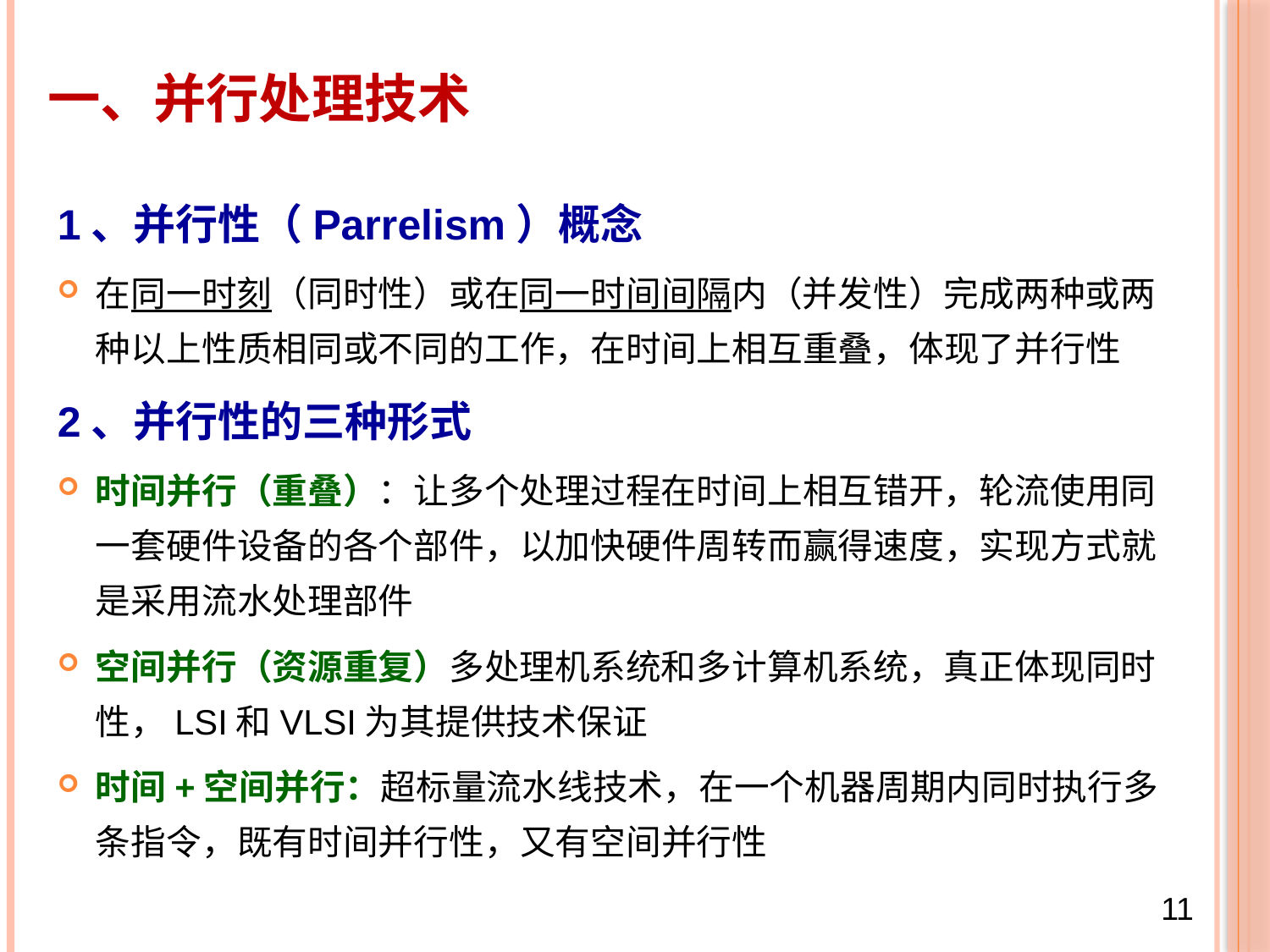

# 一、并行处理技术
1、并行性（Parrelism）概念
在同一时刻（同时性）或在同一时间间隔内（并发性）完成两种或两种以上性质相同或不同的工作，在时间上相互重叠，体现了并行性
2、并行性的三种形式
时间并行（重叠）：让多个处理过程在时间上相互错开，轮流使用同一套硬件设备的各个部件，以加快硬件周转而赢得速度，实现方式就是采用流水处理部件
空间并行（资源重复）多处理机系统和多计算机系统，真正体现同时性，LSI和VLSI为其提供技术保证
时间+空间并行：超标量流水线技术，在一个机器周期内同时执行多条指令，既有时间并行性，又有空间并行性

11